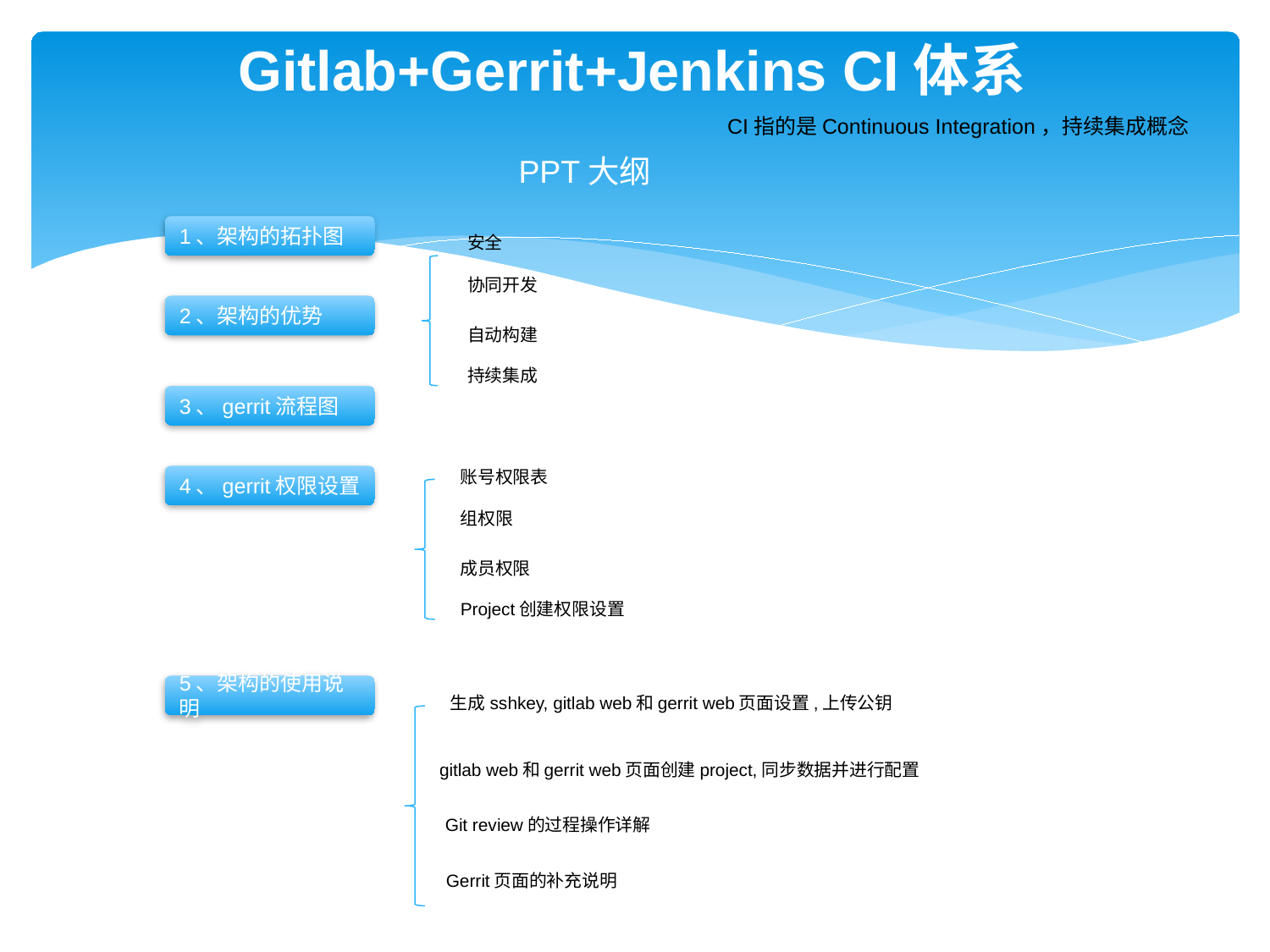

Gitlab+Gerrit+Jenkins CI体系
CI指的是Continuous Integration，持续集成概念
PPT大纲
1、架构的拓扑图
安全

协同开发
2、架构的优势
自动构建
持续集成
3、gerrit流程图
账号权限表
4、gerrit权限设置

组权限
成员权限
Project创建权限设置
5、架构的使用说明
生成sshkey, gitlab web和gerrit web页面设置,上传公钥

gitlab web和gerrit web页面创建project,同步数据并进行配置
Git review的过程操作详解
Gerrit页面的补充说明